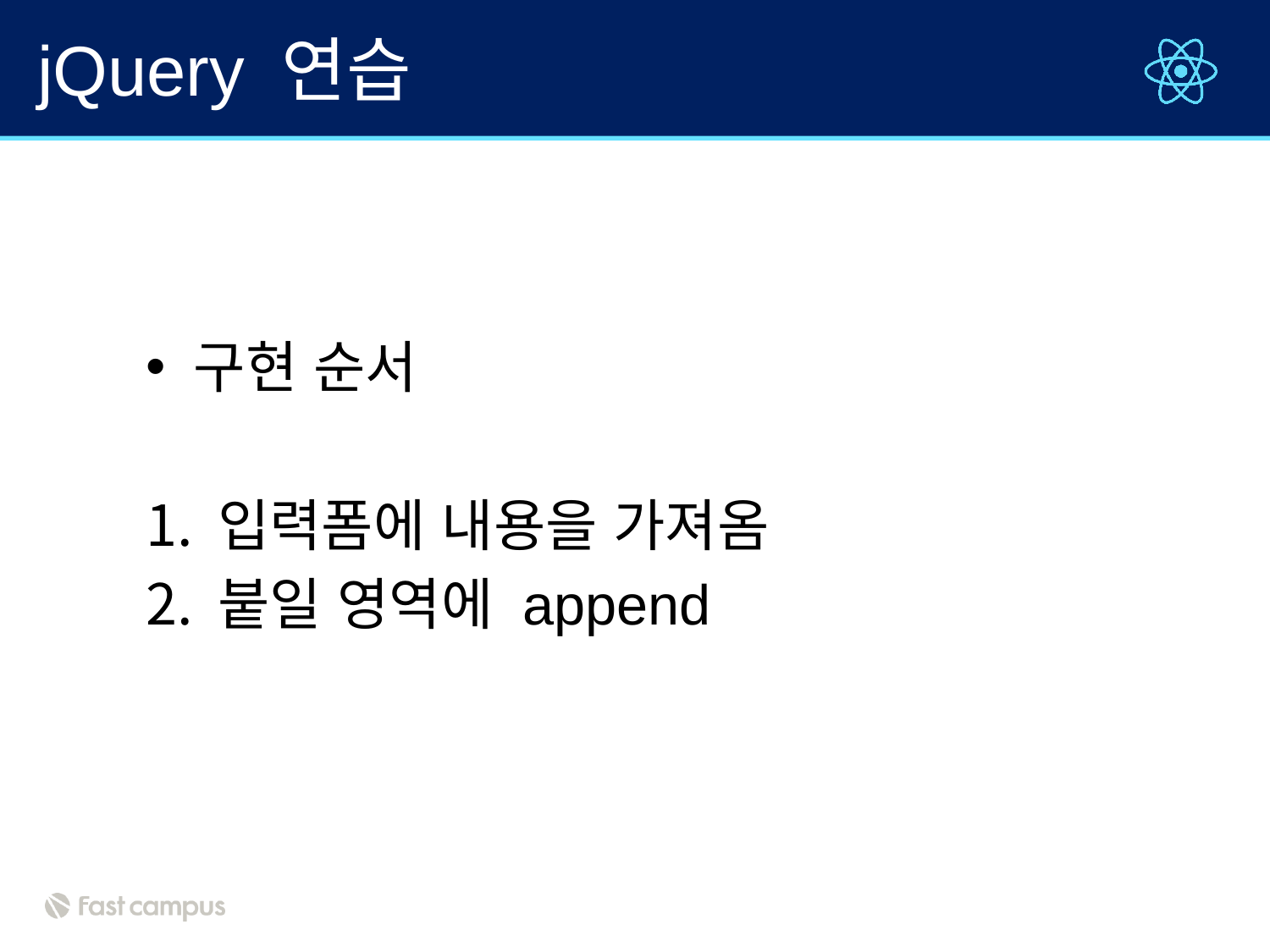

# jQuery 연습

구현 순서

입력폼에 내용을 가져옴
붙일 영역에 append